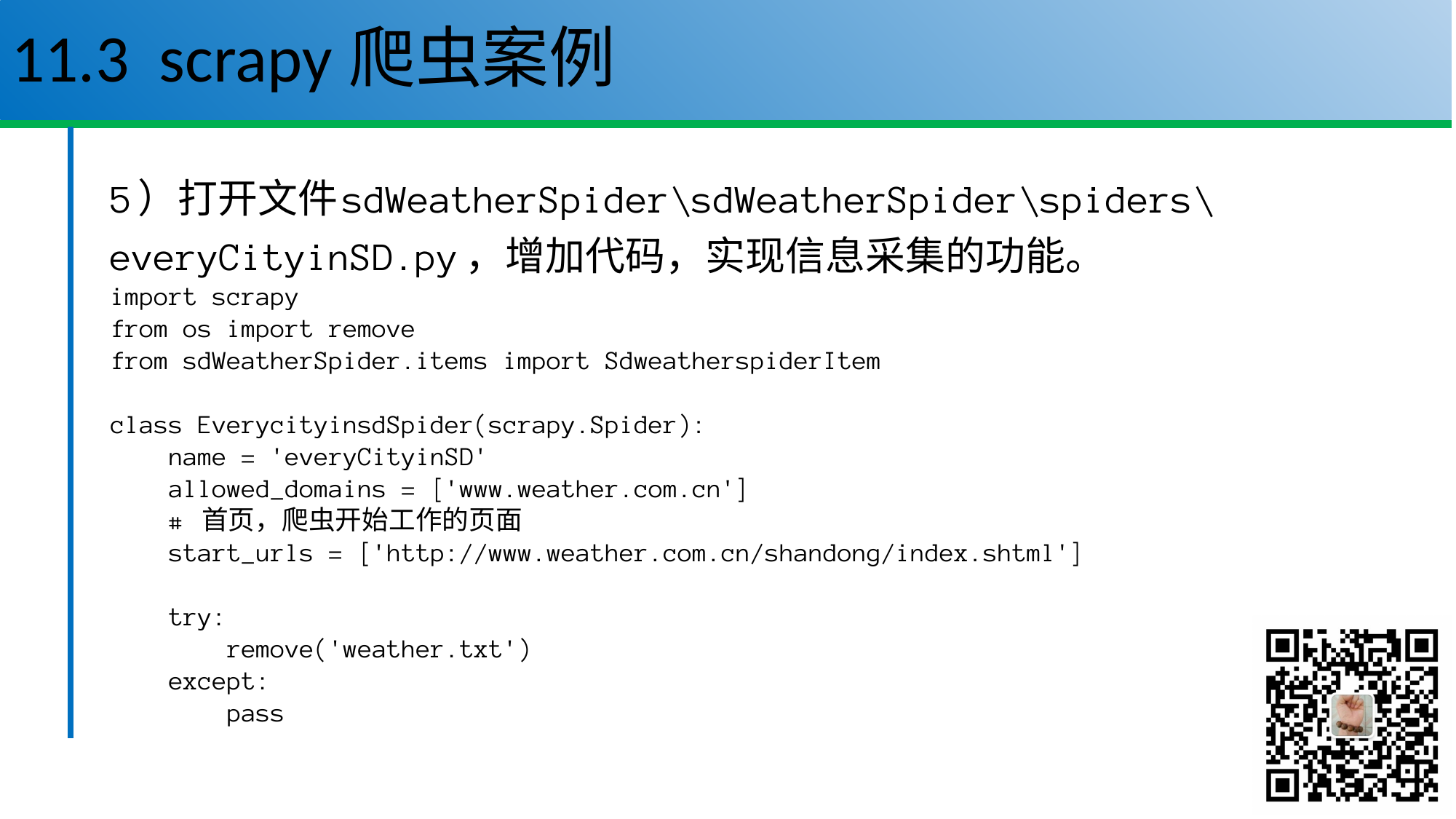

# 11.3  scrapy爬虫案例
5）打开文件sdWeatherSpider\sdWeatherSpider\spiders\everyCityinSD.py，增加代码，实现信息采集的功能。
import scrapy
from os import remove
from sdWeatherSpider.items import SdweatherspiderItem

class EverycityinsdSpider(scrapy.Spider):
    name = 'everyCityinSD'
    allowed_domains = ['www.weather.com.cn']
    # 首页，爬虫开始工作的页面
    start_urls = ['http://www.weather.com.cn/shandong/index.shtml']

    try:
        remove('weather.txt')
    except:
        pass
41